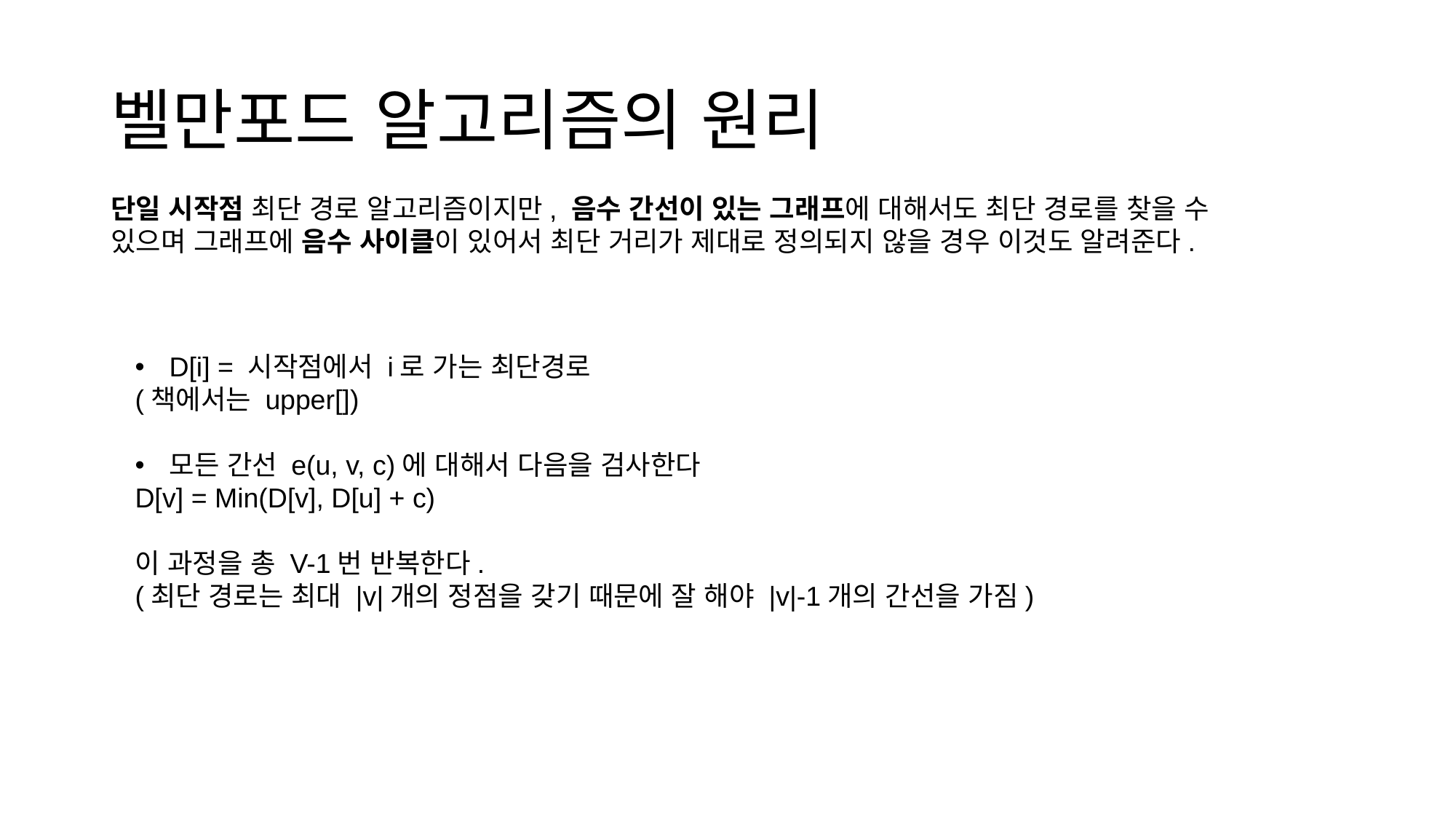

# 벨만포드 알고리즘의 원리
단일 시작점 최단 경로 알고리즘이지만, 음수 간선이 있는 그래프에 대해서도 최단 경로를 찾을 수 있으며 그래프에 음수 사이클이 있어서 최단 거리가 제대로 정의되지 않을 경우 이것도 알려준다.
D[i] = 시작점에서 i로 가는 최단경로
(책에서는 upper[])

모든 간선 e(u, v, c)에 대해서 다음을 검사한다
D[v] = Min(D[v], D[u] + c)

이 과정을 총 V-1번 반복한다.
(최단 경로는 최대 |v|개의 정점을 갖기 때문에 잘 해야 |v|-1개의 간선을 가짐)